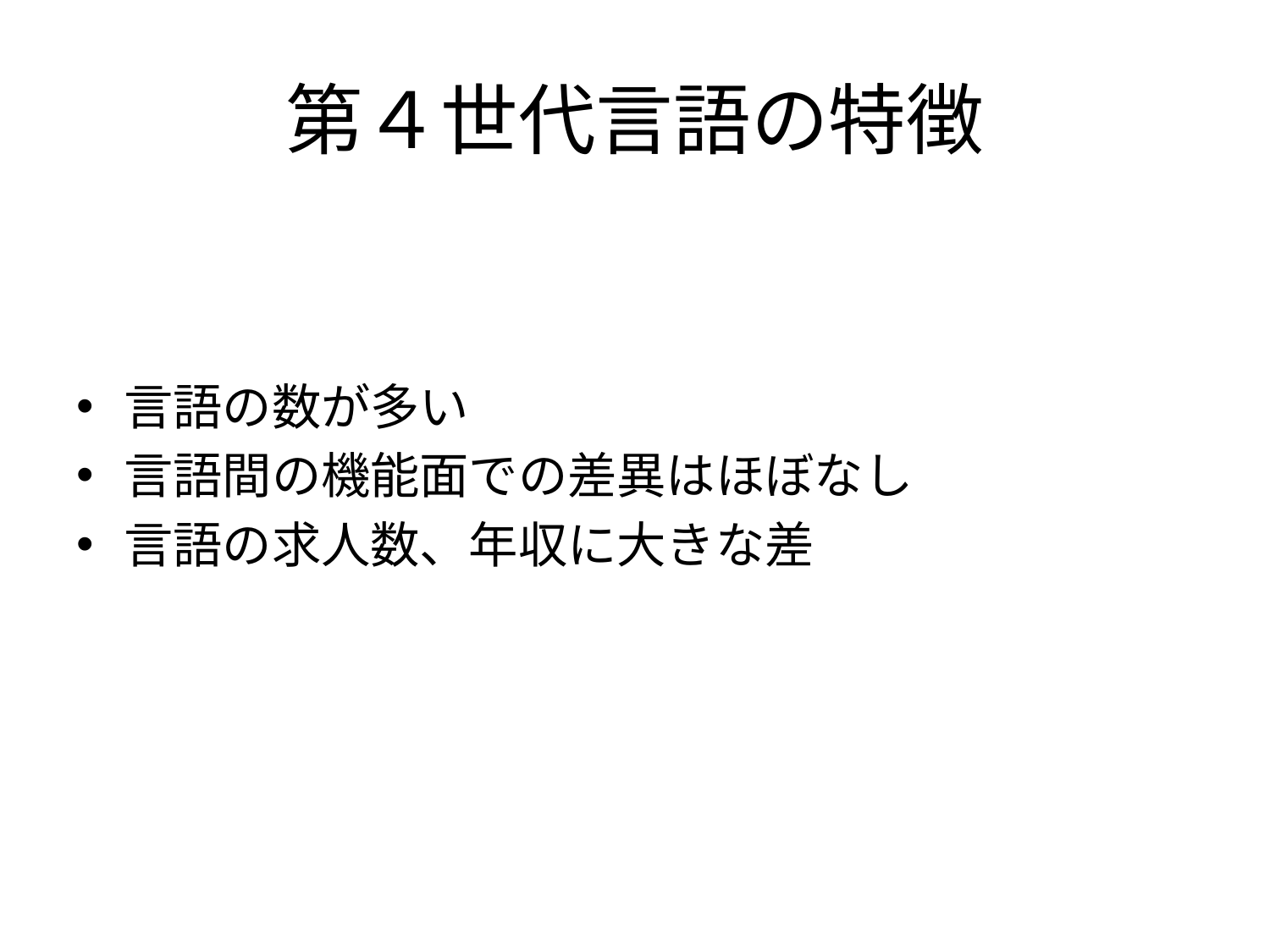

# 第４世代言語の特徴
言語の数が多い
言語間の機能面での差異はほぼなし
言語の求人数、年収に大きな差